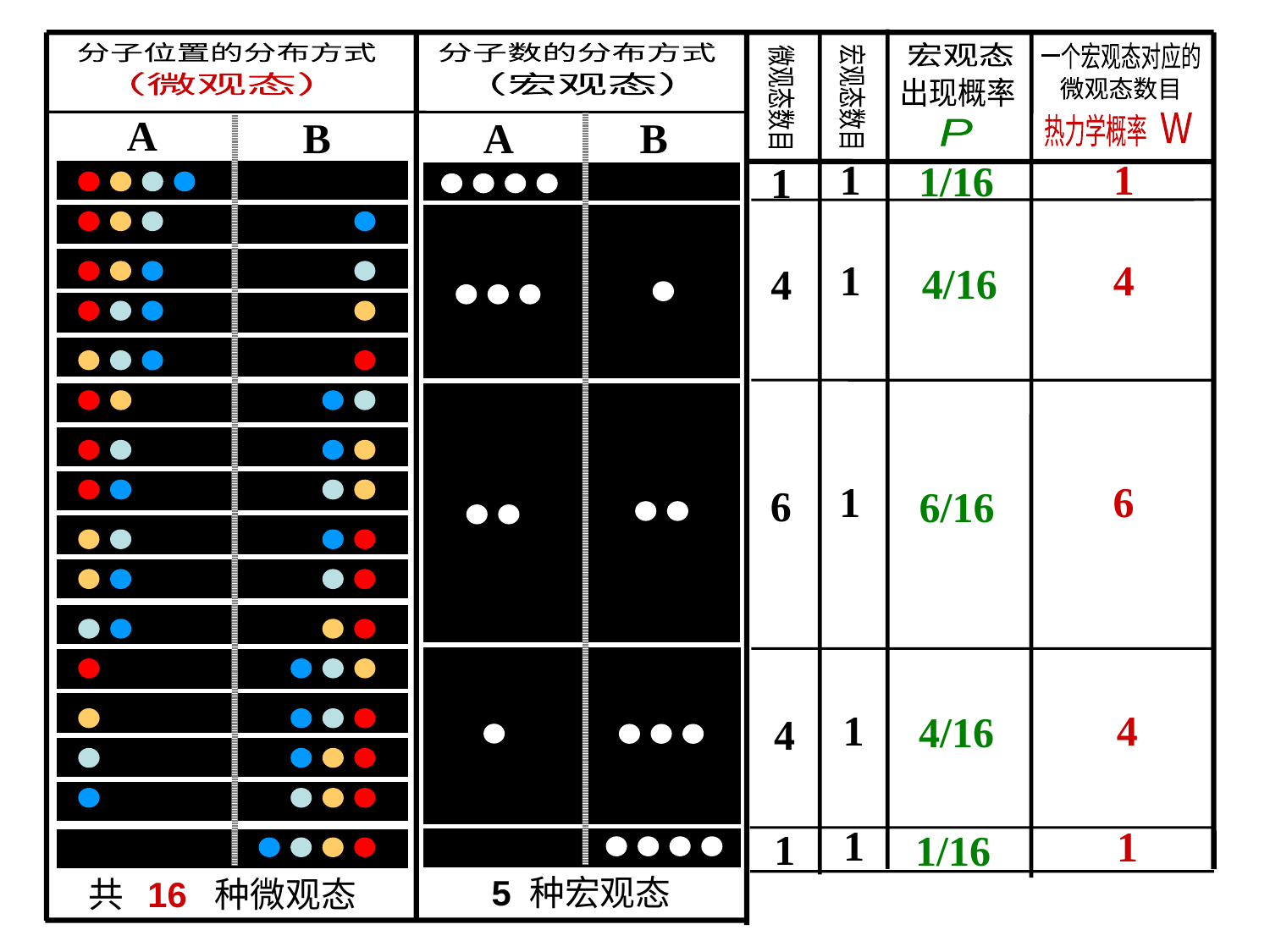

四个分子分布统计

分子位置的分布方式
分子数的分布方式
宏观态
出现概率
一个宏观态对应的
微观态数目
（微观态）
（宏观态）
宏观态数目
微观态数目
A
B
B
A

Ω

热力学概率

P
1
1
1
1
1
1
4
6
4
1
1/16
4/16
6/16
4/16
1/16
1
4
6
4
1

5 种宏观态
共  16  种微观态